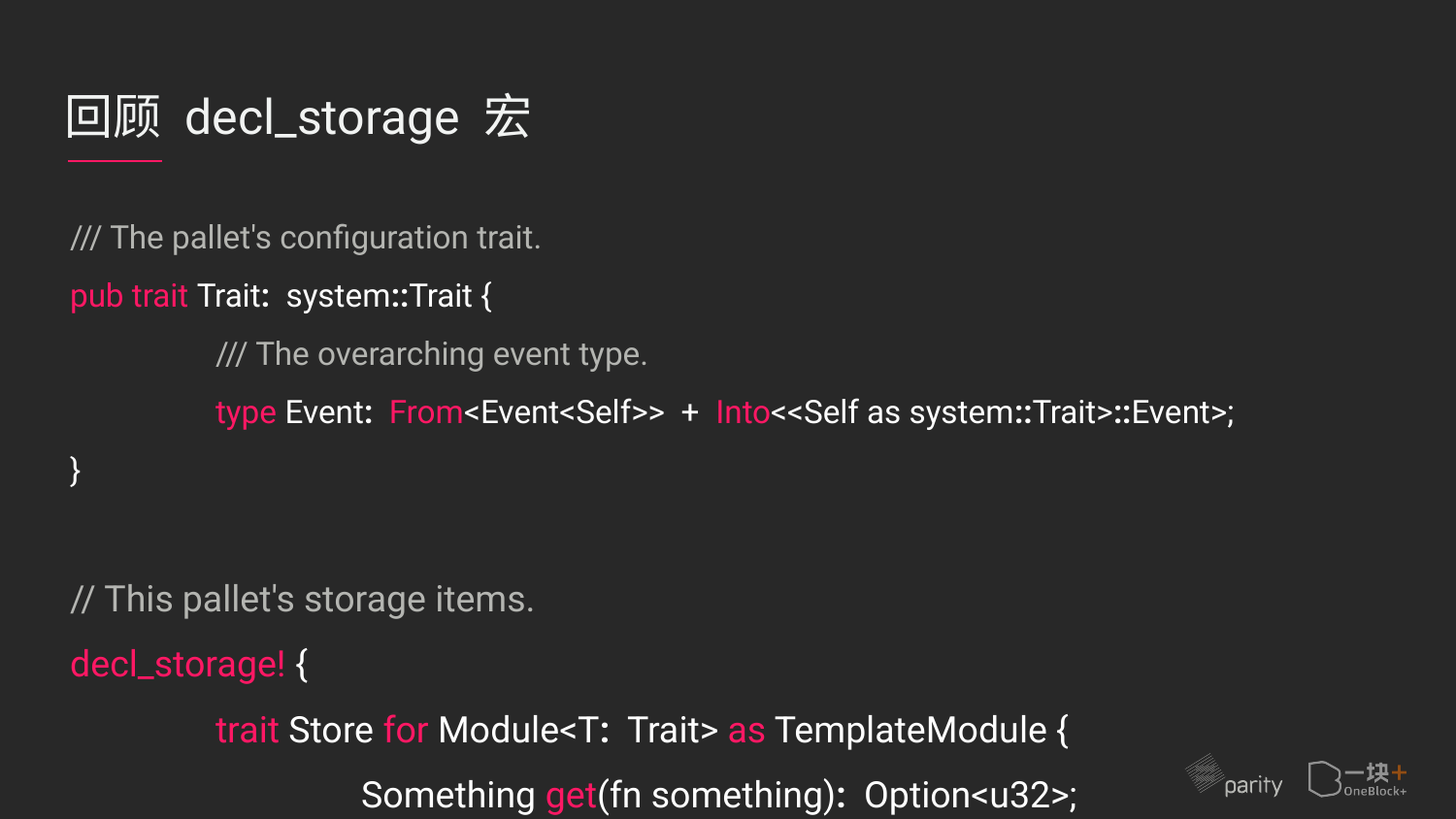

# 回顾 decl_storage 宏
/// The pallet's configuration trait.
pub trait Trait:  system::Trait {
    	/// The overarching event type.
    	type Event:  From<Event<Self>>  +  Into<<Self as system::Trait>::Event>;
}

// This pallet's storage items.
decl_storage! {
	trait Store for Module<T:  Trait> as TemplateModule {
		Something get(fn something):  Option<u32>;
	}
}